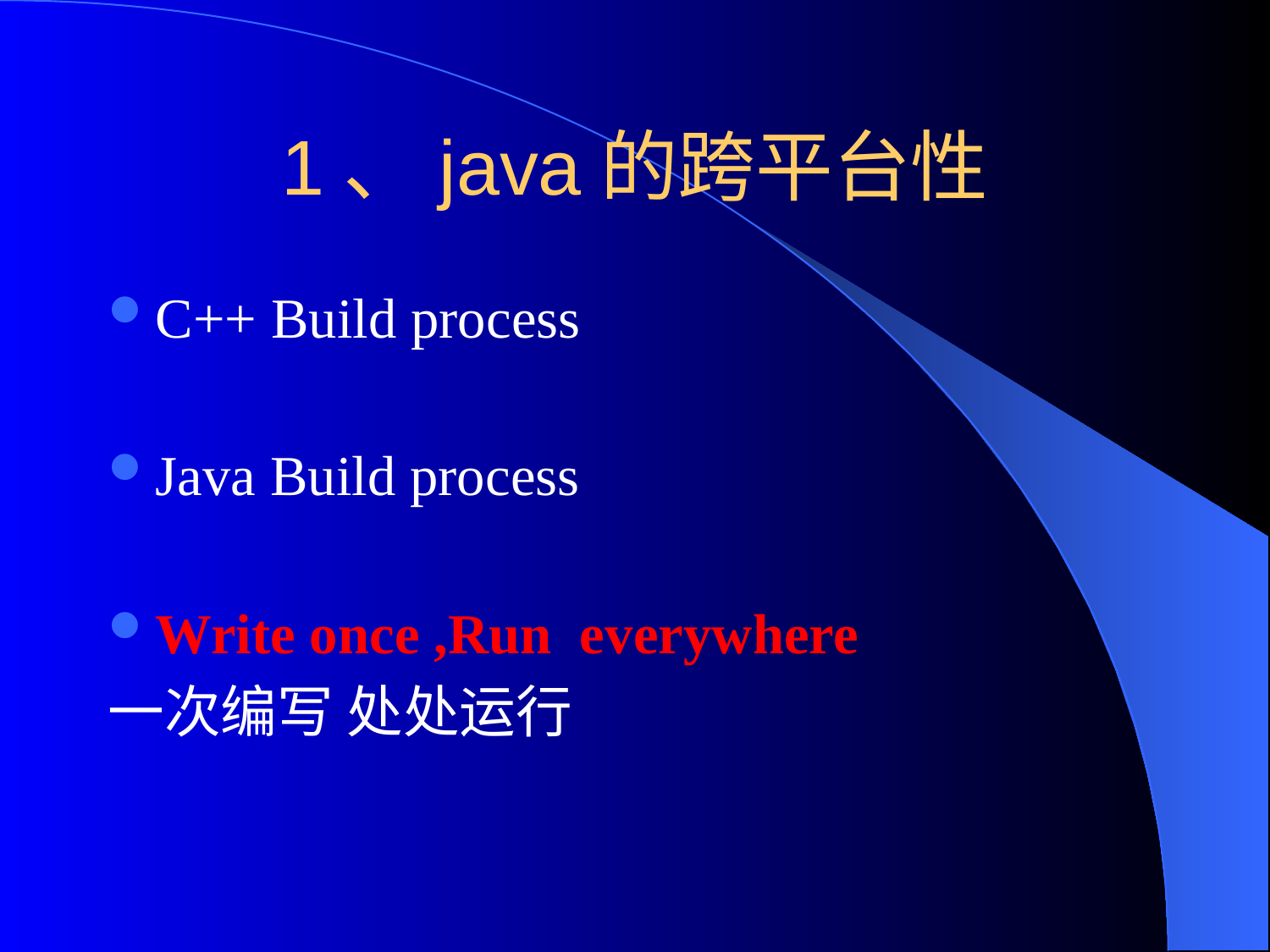

# 1、java的跨平台性
C++ Build process

Java Build process

Write once ,Run  everywhere
一次编写 处处运行